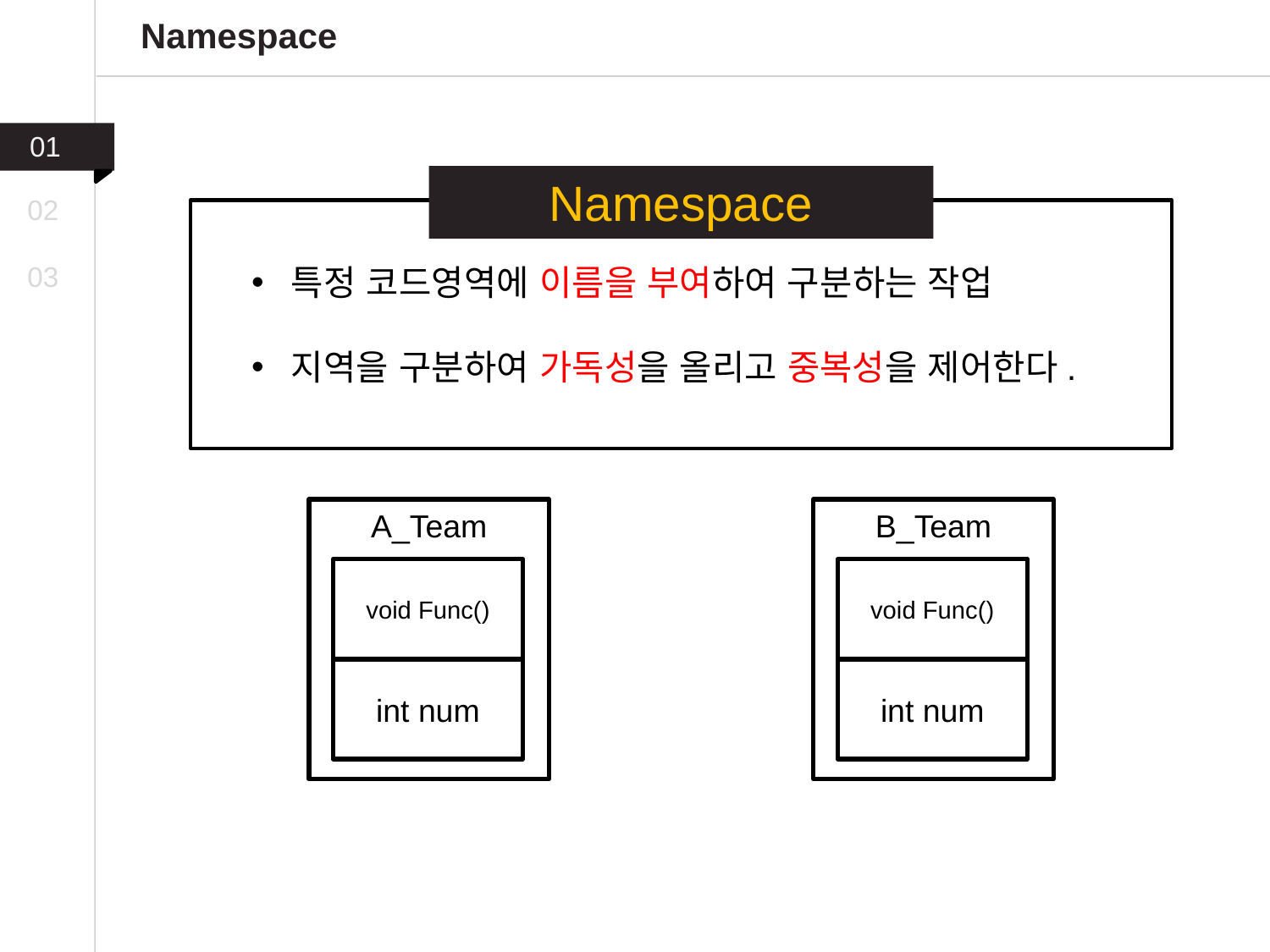

Namespace
01

Namespace

02
03
특정 코드영역에 이름을 부여하여 구분하는 작업

지역을 구분하여 가독성을 올리고 중복성을 제어한다.
A_Team

void Func()
int num
B_Team

void Func()
int num